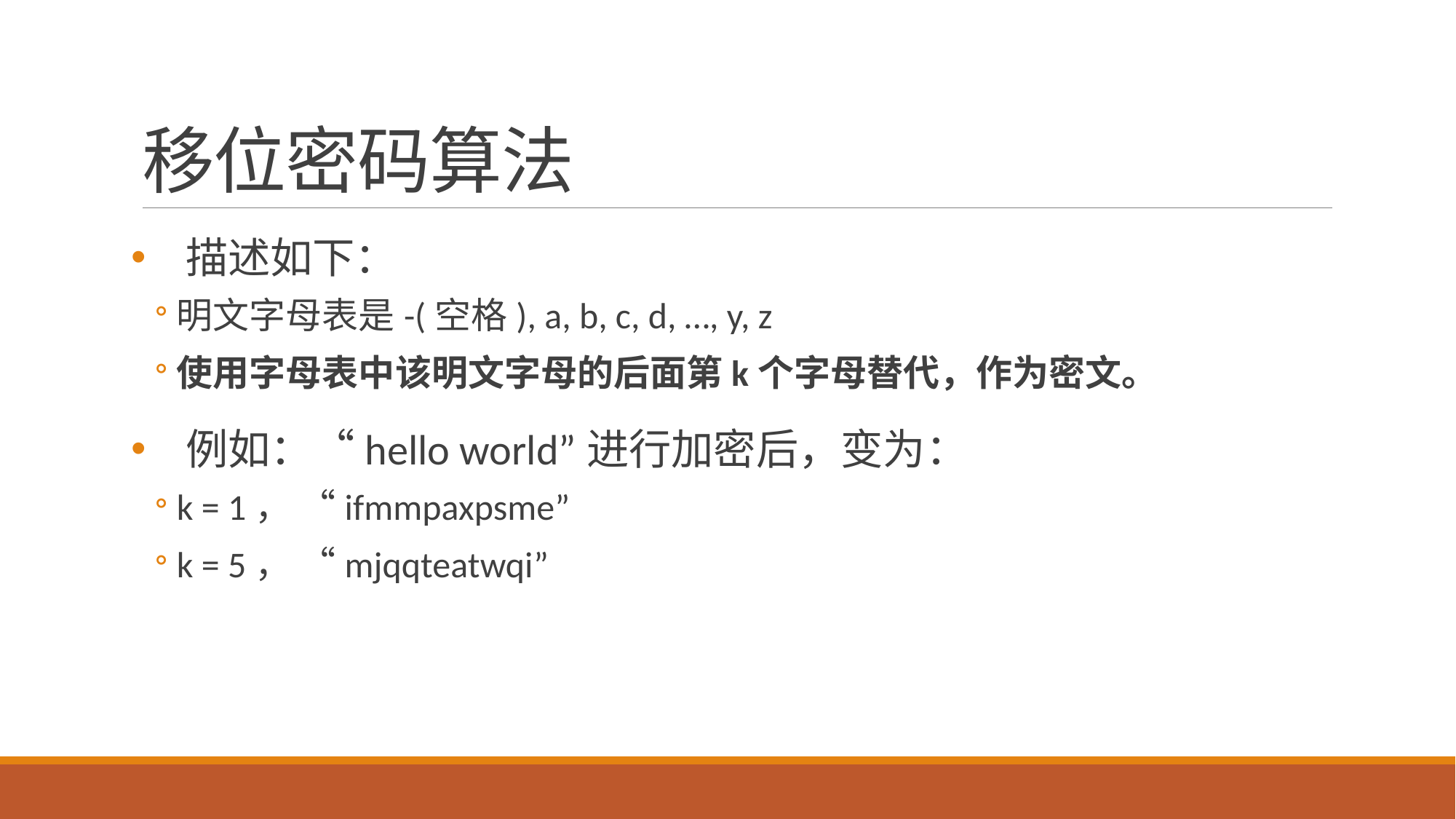

# 移位密码算法
描述如下：
明文字母表是-(空格), a, b, c, d, …, y, z
使用字母表中该明文字母的后面第k个字母替代，作为密文。
例如：“hello world”进行加密后，变为：
k = 1， “ifmmpaxpsme”
k = 5， “mjqqteatwqi”